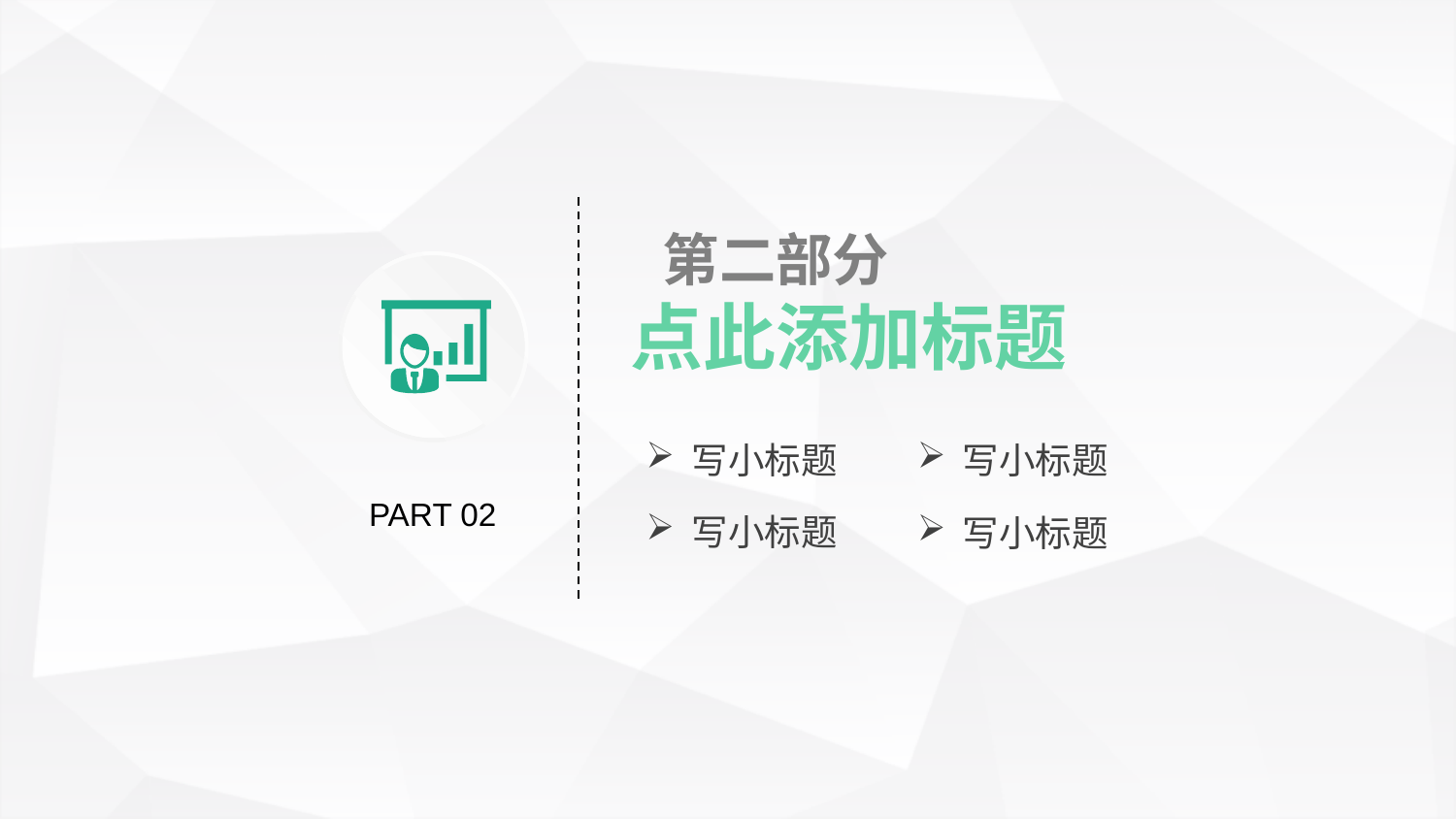

第二部分
点此添加标题

写小标题
写小标题
PART 02
写小标题
写小标题